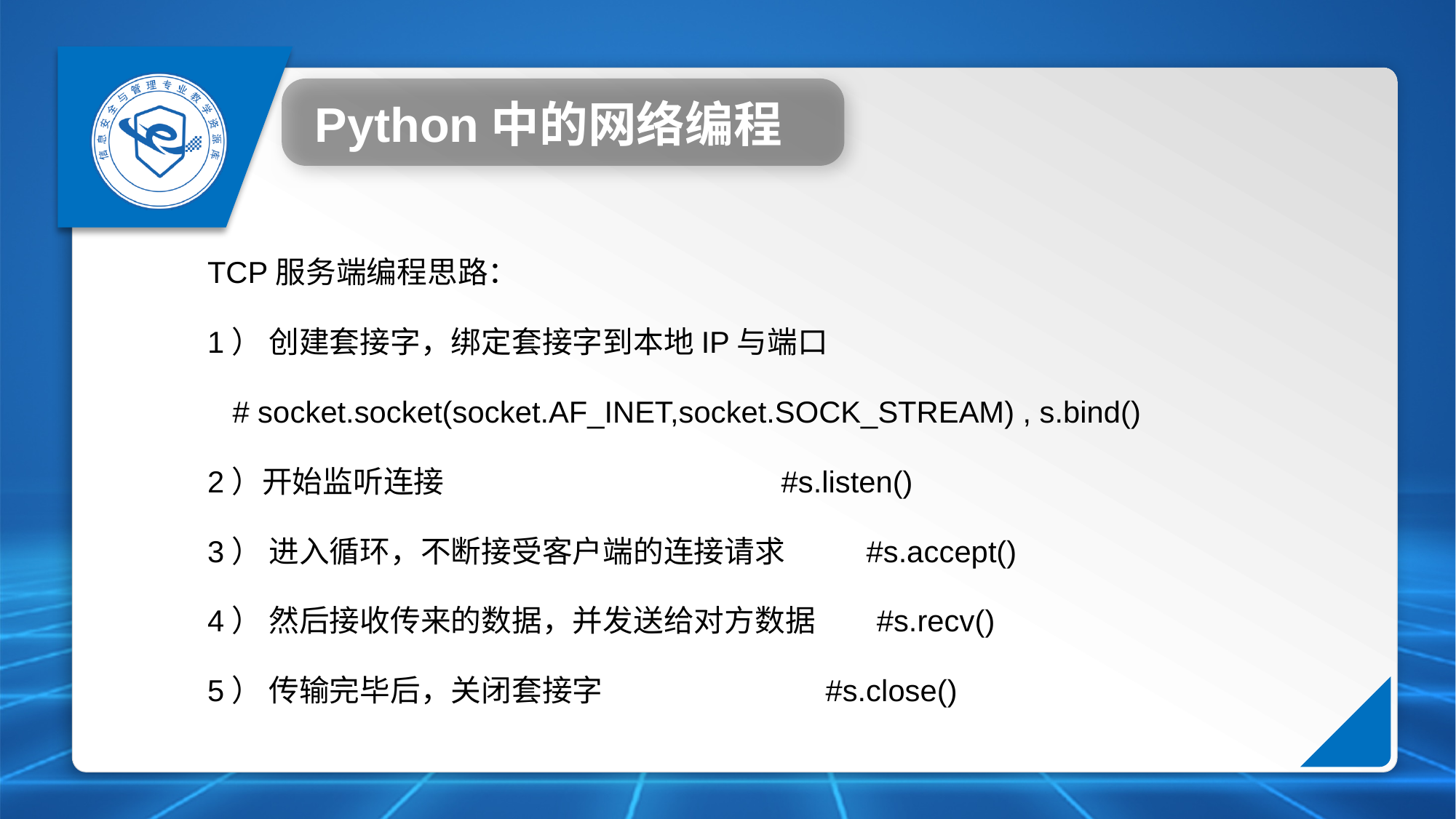

Python中的网络编程
TCP服务端编程思路：
1） 创建套接字，绑定套接字到本地IP与端口
   # socket.socket(socket.AF_INET,socket.SOCK_STREAM) , s.bind()
2）开始监听连接                                                 #s.listen()
3） 进入循环，不断接受客户端的连接请求           #s.accept()
4） 然后接收传来的数据，并发送给对方数据        #s.recv()
5） 传输完毕后，关闭套接字                                #s.close()